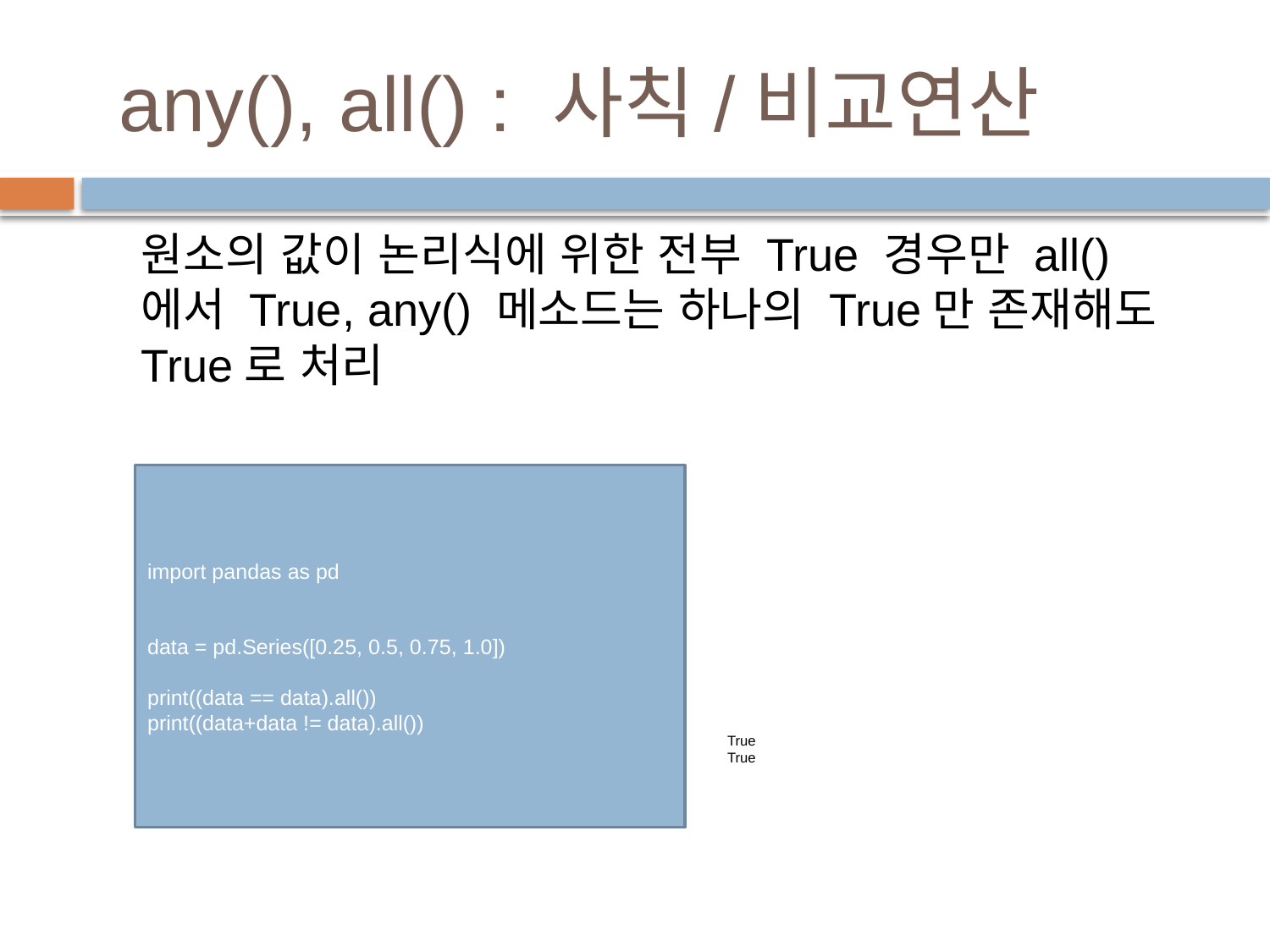

# any(), all() : 사칙/비교연산
원소의 값이 논리식에 위한 전부 True 경우만 all()에서 True, any() 메소드는 하나의 True만 존재해도 True로 처리
import pandas as pd

data = pd.Series([0.25, 0.5, 0.75, 1.0])

print((data == data).all())
print((data+data != data).all())
True
True